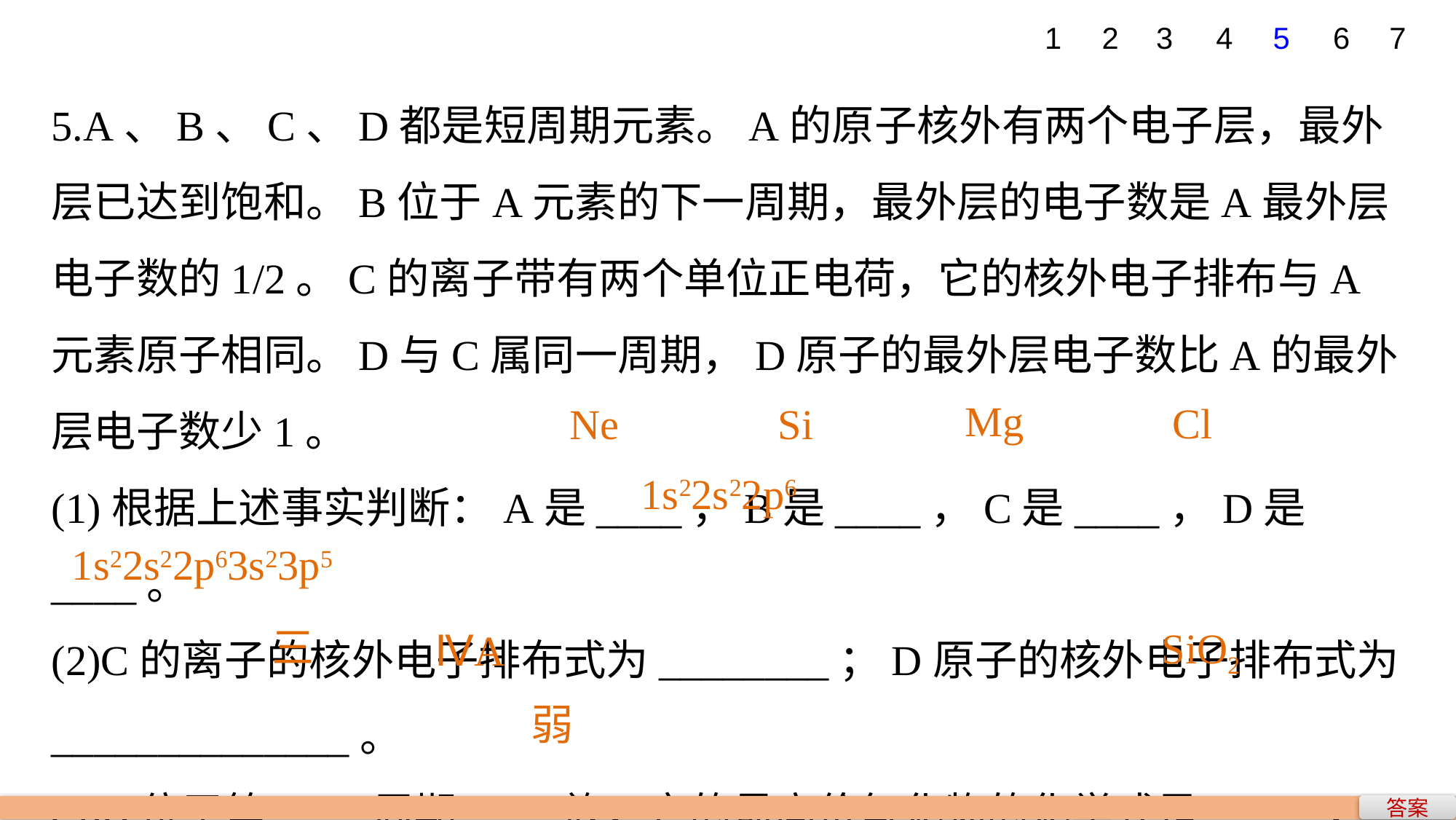

1
2
3
4
5
6
7
5.A、B、C、D都是短周期元素。A的原子核外有两个电子层，最外层已达到饱和。B位于A元素的下一周期，最外层的电子数是A最外层电子数的1/2。C的离子带有两个单位正电荷，它的核外电子排布与A元素原子相同。D与C属同一周期，D原子的最外层电子数比A的最外层电子数少1。
(1)根据上述事实判断：A是____，B是____，C是____，D是____。
(2)C的离子的核外电子排布式为________；D原子的核外电子排布式为______________。
(3)B位于第____周期____族，它的最高价氧化物的化学式是_____，最高价氧化物的水化物是一种____(填“强”或“弱”)酸。
Mg
Cl
Ne
Si
1s22s22p6
1s22s22p63s23p5
三
SiO2
ⅣA
弱
答案